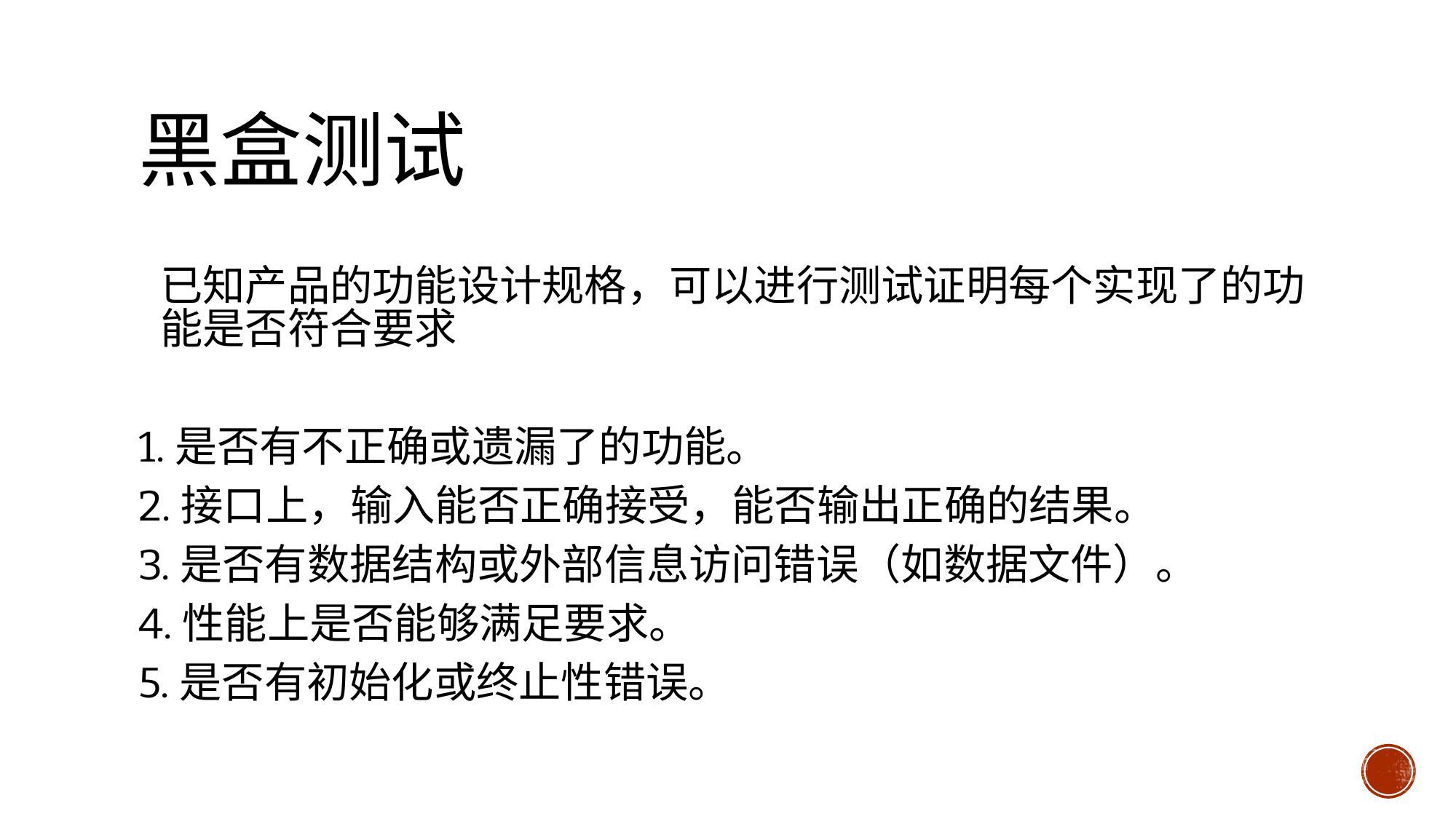

# 黑盒测试
	已知产品的功能设计规格，可以进行测试证明每个实现了的功能是否符合要求

1.是否有不正确或遗漏了的功能。
2.接口上，输入能否正确接受，能否输出正确的结果。
3.是否有数据结构或外部信息访问错误（如数据文件）。
4.性能上是否能够满足要求。
5.是否有初始化或终止性错误。